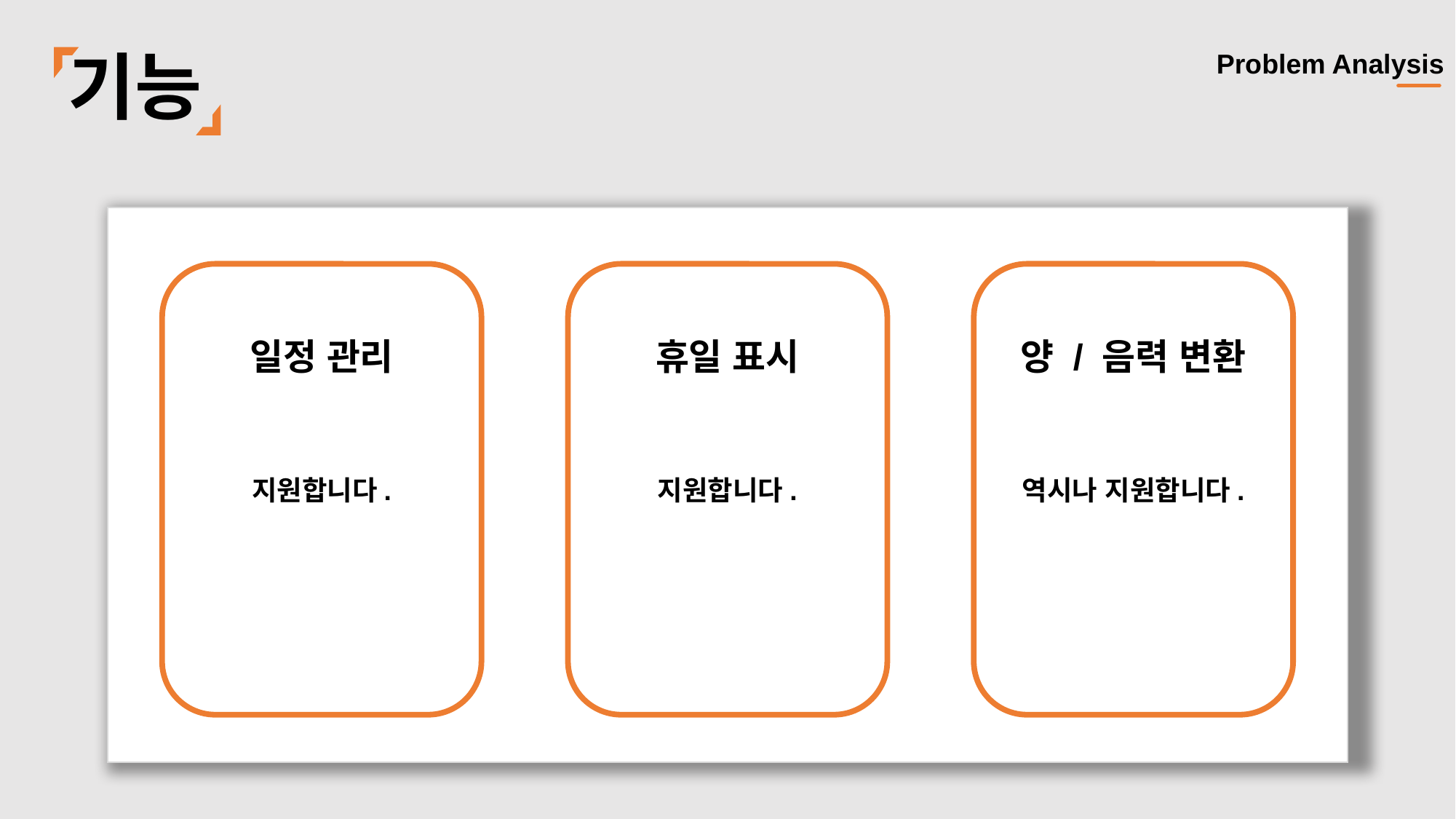

기능
Problem Analysis

지원합니다.
지원합니다.
역시나 지원합니다.
일정 관리
휴일 표시
양 / 음력 변환